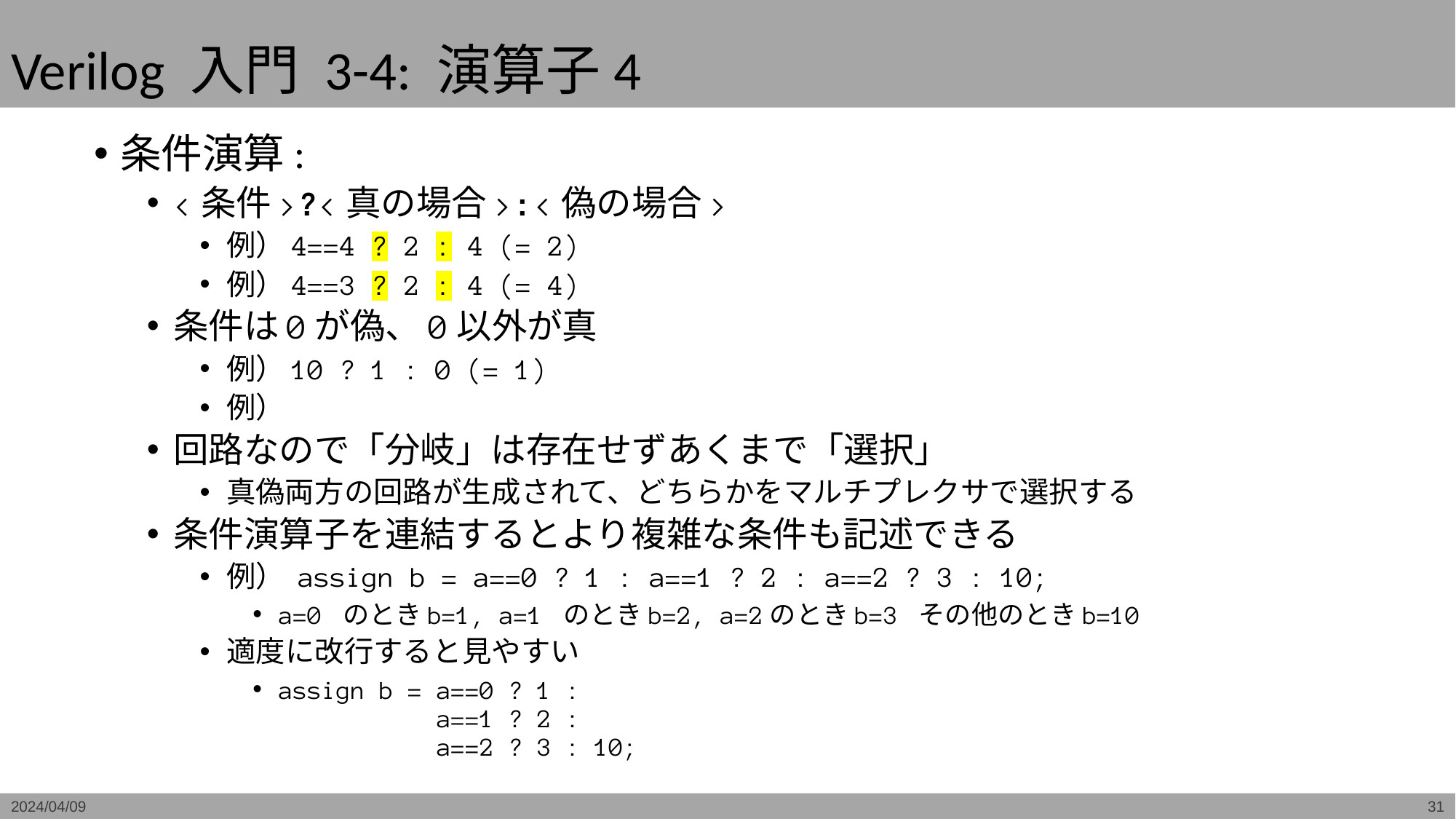

# Verilog 入門 3-4: 演算子4
条件演算:
<条件>?<真の場合>:<偽の場合>
例）4==4 ? 2 : 4 (= 2)
例）4==3 ? 2 : 4 (= 4)
条件は0が偽、0以外が真
例）10 ? 1 : 0 (= 1)
例）
回路なので「分岐」は存在せずあくまで「選択」
真偽両方の回路が生成されて、どちらかをマルチプレクサで選択する
条件演算子を連結するとより複雑な条件も記述できる
例） assign b = a==0 ? 1 : a==1 ? 2 : a==2 ? 3 : 10;
a=0 のときb=1, a=1 のときb=2, a=2のときb=3 その他のときb=10
適度に改行すると見やすい
assign b = a==0 ? 1 :
           a==1 ? 2 :
           a==2 ? 3 : 10;

2024/04/09
31